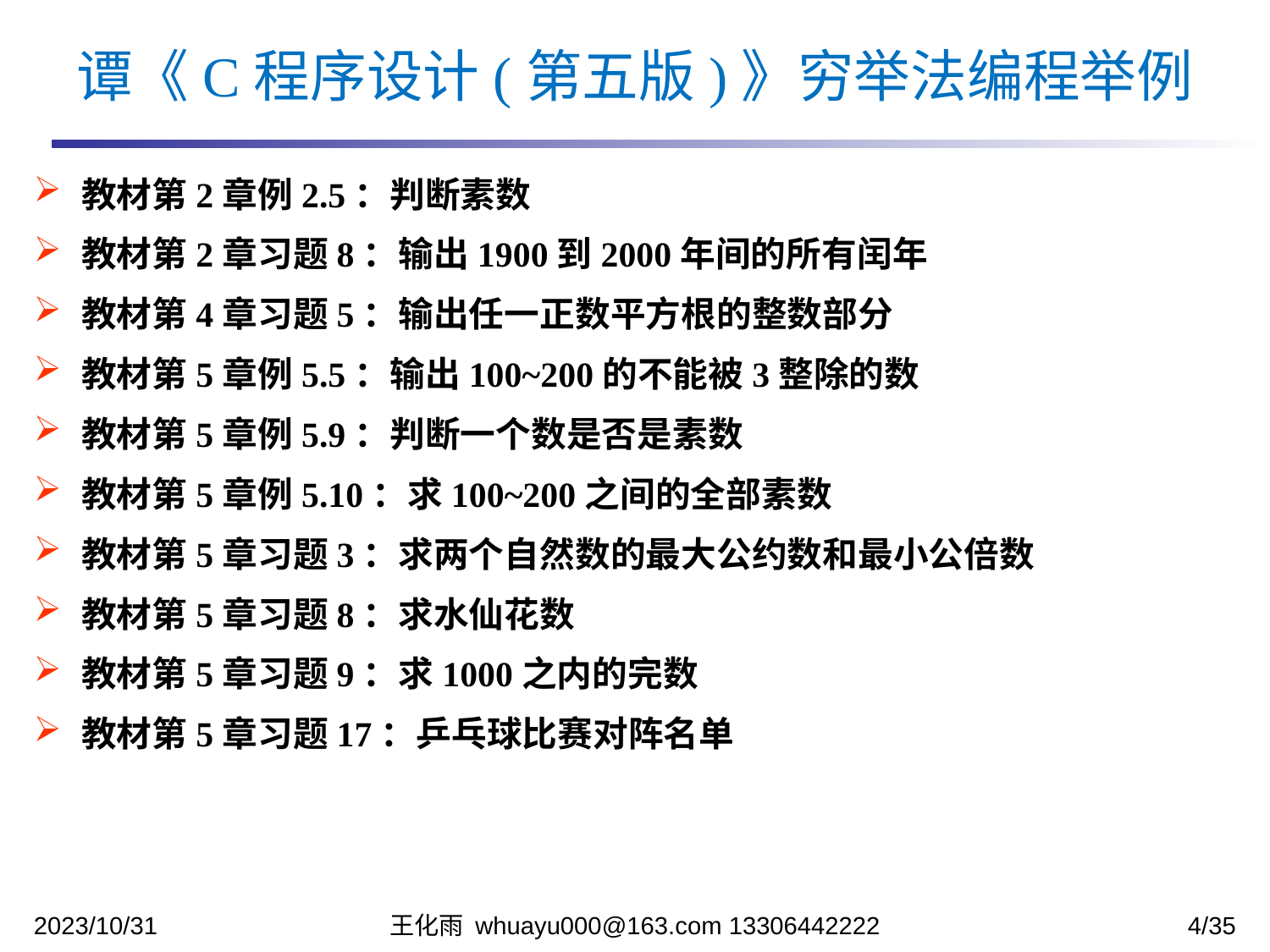

谭《C程序设计(第五版)》穷举法编程举例
教材第2章例2.5：判断素数
教材第2章习题8：输出1900到2000年间的所有闰年
教材第4章习题5：输出任一正数平方根的整数部分
教材第5章例5.5：输出100~200的不能被3整除的数
教材第5章例5.9：判断一个数是否是素数
教材第5章例5.10：求100~200之间的全部素数
教材第5章习题3：求两个自然数的最大公约数和最小公倍数
教材第5章习题8：求水仙花数
教材第5章习题9：求1000之内的完数
教材第5章习题17：乒乓球比赛对阵名单
2023/10/31
王化雨 whuayu000@163.com 13306442222
4/35